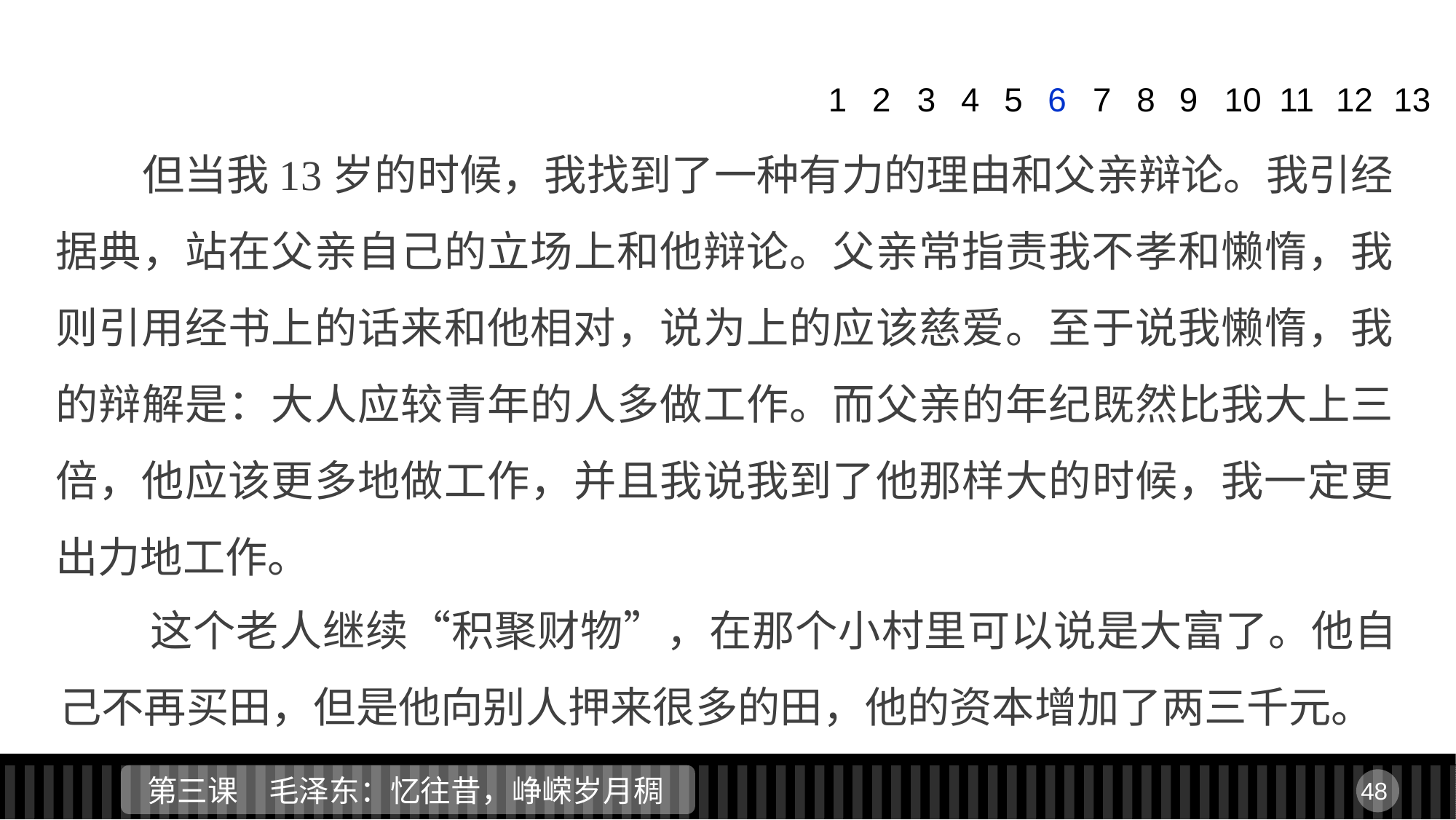

1
2
3
4
5
6
7
8
9
11
12
13
10
        但当我13岁的时候，我找到了一种有力的理由和父亲辩论。我引经据典，站在父亲自己的立场上和他辩论。父亲常指责我不孝和懒惰，我则引用经书上的话来和他相对，说为上的应该慈爱。至于说我懒惰，我的辩解是：大人应较青年的人多做工作。而父亲的年纪既然比我大上三倍，他应该更多地做工作，并且我说我到了他那样大的时候，我一定更出力地工作。
        这个老人继续“积聚财物”，在那个小村里可以说是大富了。他自己不再买田，但是他向别人押来很多的田，他的资本增加了两三千元。